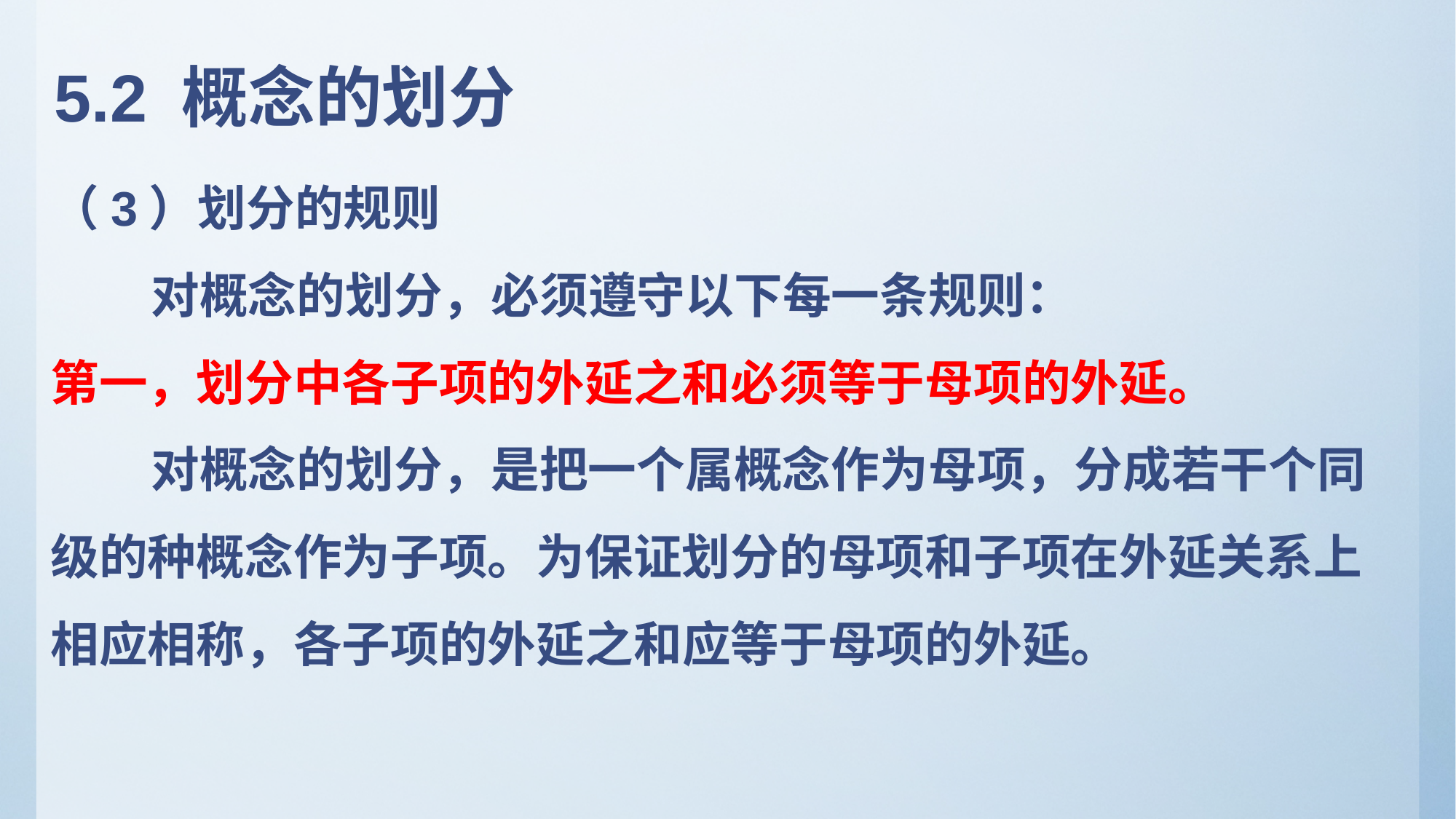

# 5.2 概念的划分
（3）划分的规则
        对概念的划分，必须遵守以下每一条规则：
第一，划分中各子项的外延之和必须等于母项的外延。
        对概念的划分，是把一个属概念作为母项，分成若干个同级的种概念作为子项。为保证划分的母项和子项在外延关系上相应相称，各子项的外延之和应等于母项的外延。